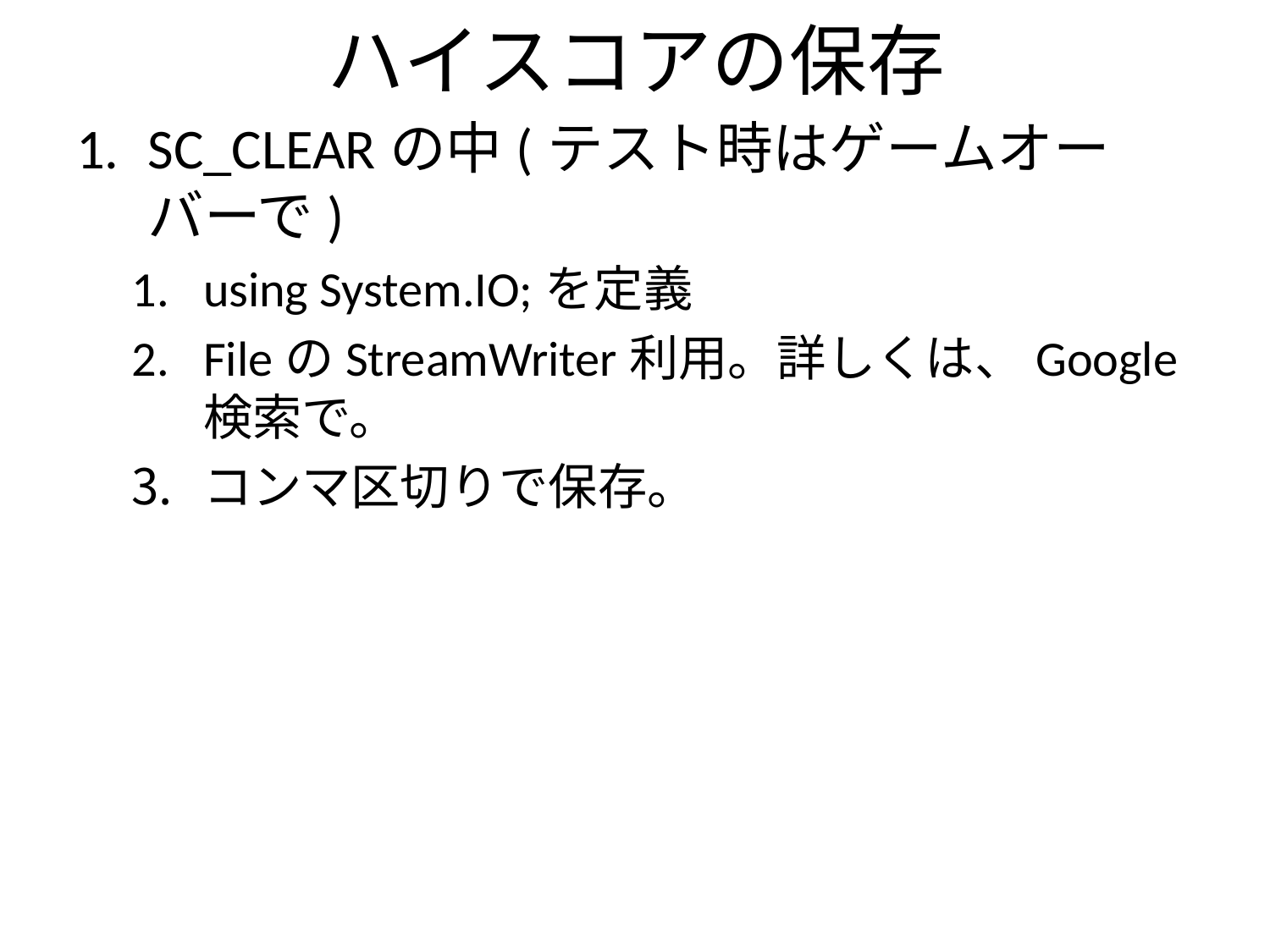

# ハイスコアの保存
SC_CLEARの中(テスト時はゲームオーバーで)
using System.IO;を定義
FileのStreamWriter利用。詳しくは、Google検索で。
コンマ区切りで保存。